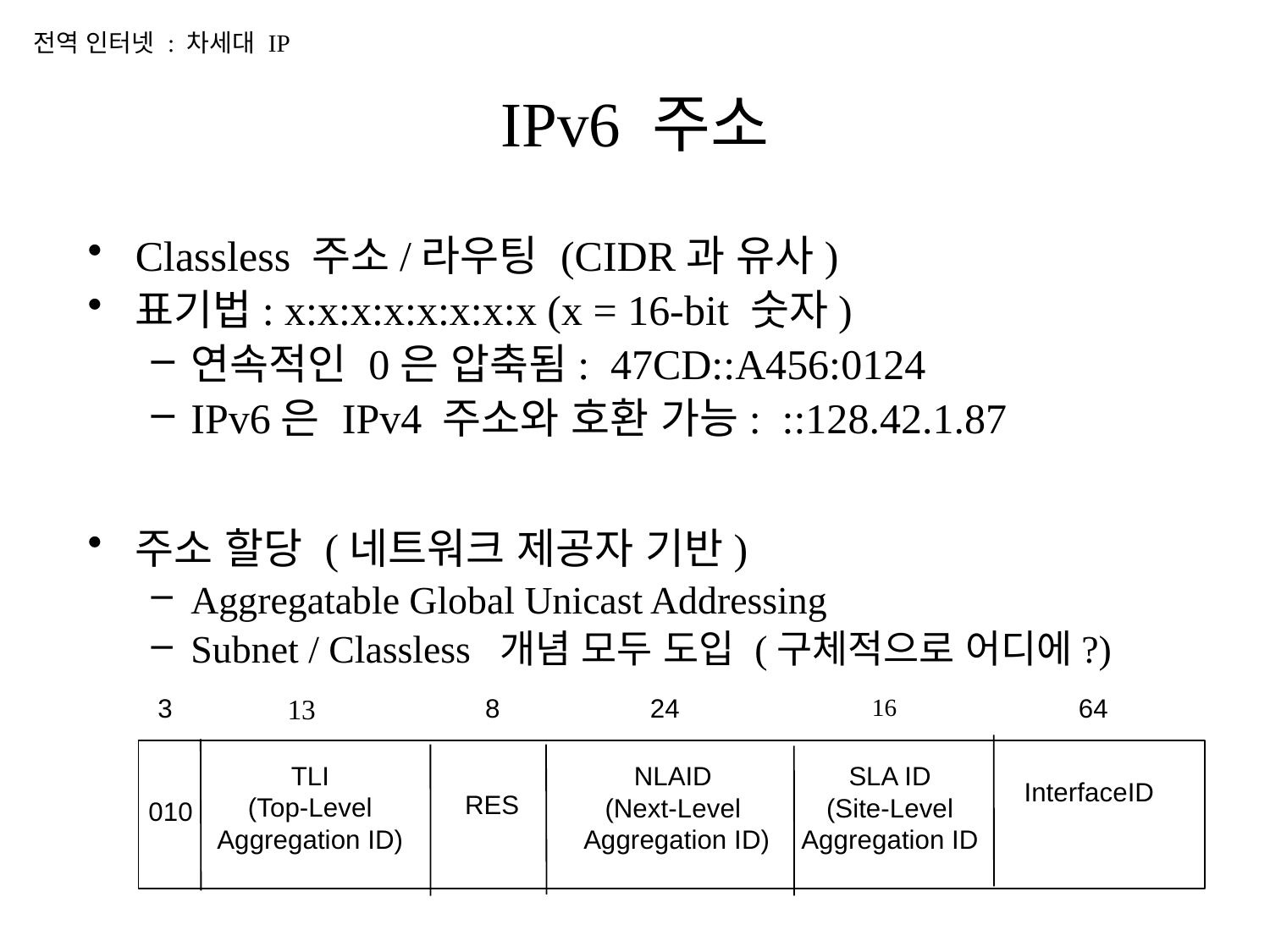

전역 인터넷 : 차세대 IP
# IPv6 주소
Classless 주소/라우팅 (CIDR과 유사)
표기법: x:x:x:x:x:x:x:x (x = 16-bit 숫자)
연속적인 0은 압축됨:  47CD::A456:0124
IPv6은 IPv4 주소와 호환 가능:  ::128.42.1.87

주소 할당 (네트워크 제공자 기반)
Aggregatable Global Unicast Addressing
Subnet / Classless  개념 모두 도입 (구체적으로 어디에?)

3
13
8
24
16
64

TLI
(Top-Level
Aggregation ID)
NLAID
(Next-Level
 Aggregation ID)
SLA ID
(Site-Level
Aggregation ID
InterfaceID
RES
010